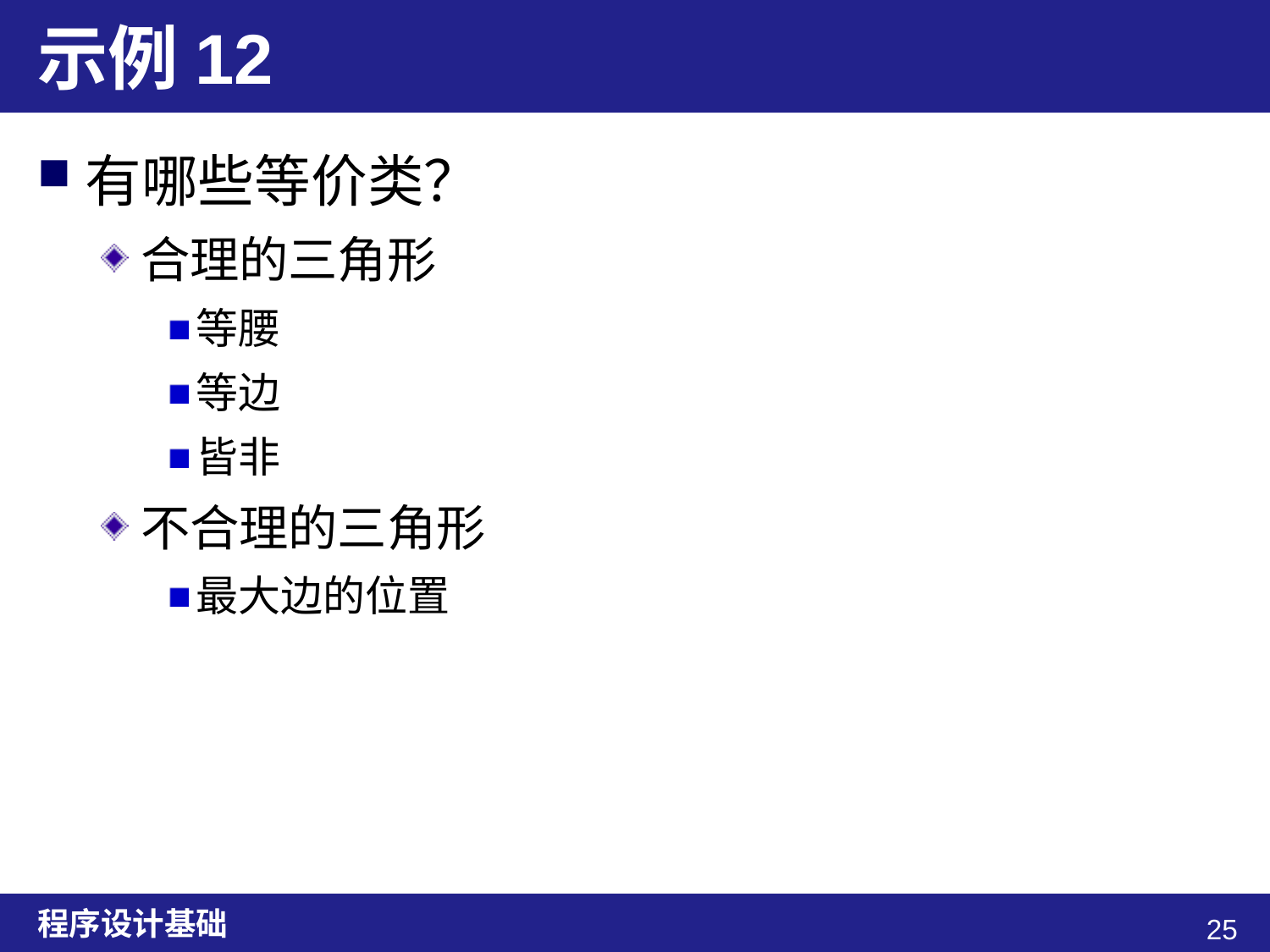

# 示例12
有哪些等价类？
合理的三角形
等腰
等边
皆非
不合理的三角形
最大边的位置